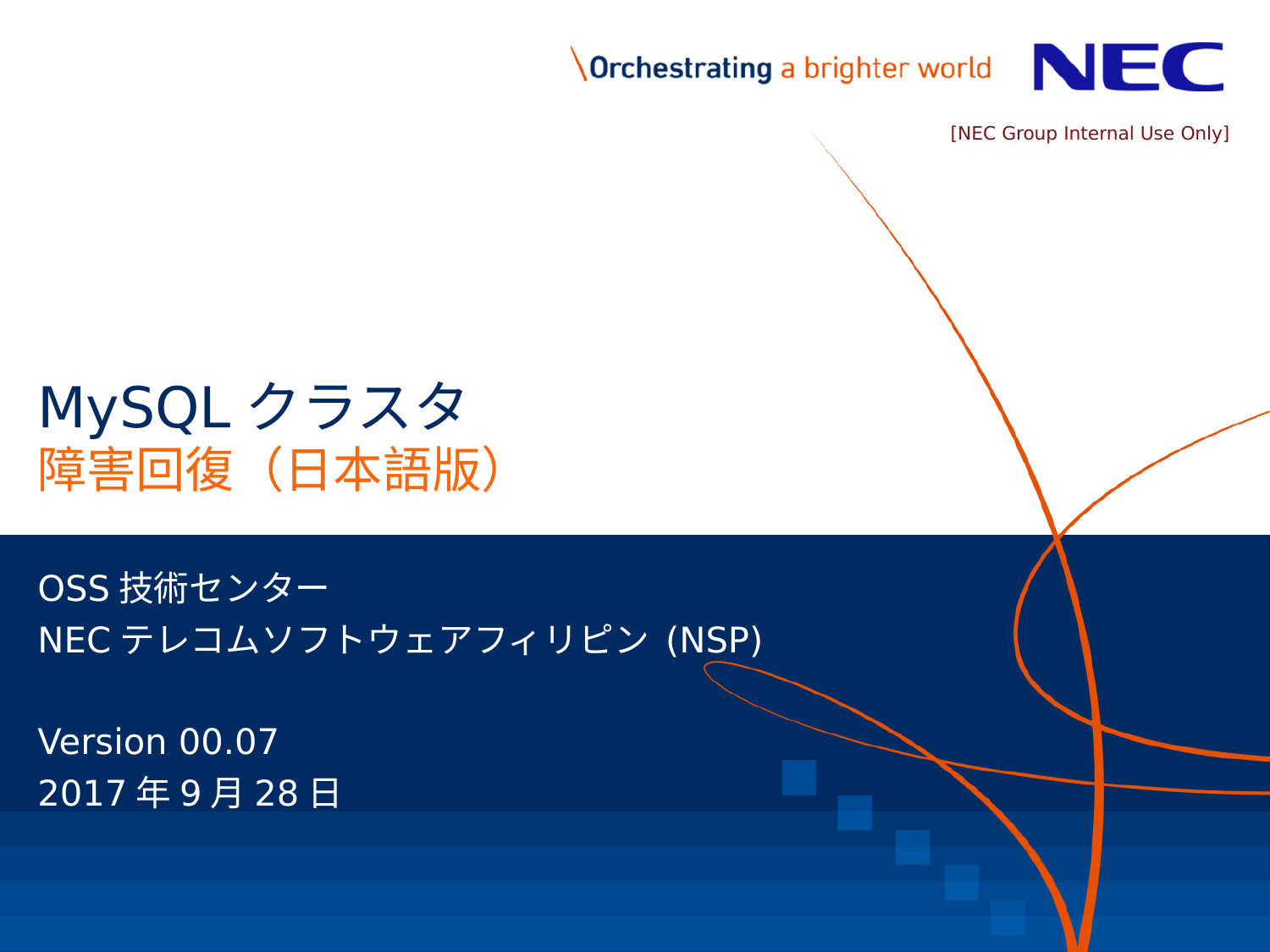

[NEC Group Internal Use Only]
# MySQLクラスタ 障害回復（日本語版）
OSS技術センター
NECテレコムソフトウェアフィリピン (NSP)

Version 00.07
2017年9月28日